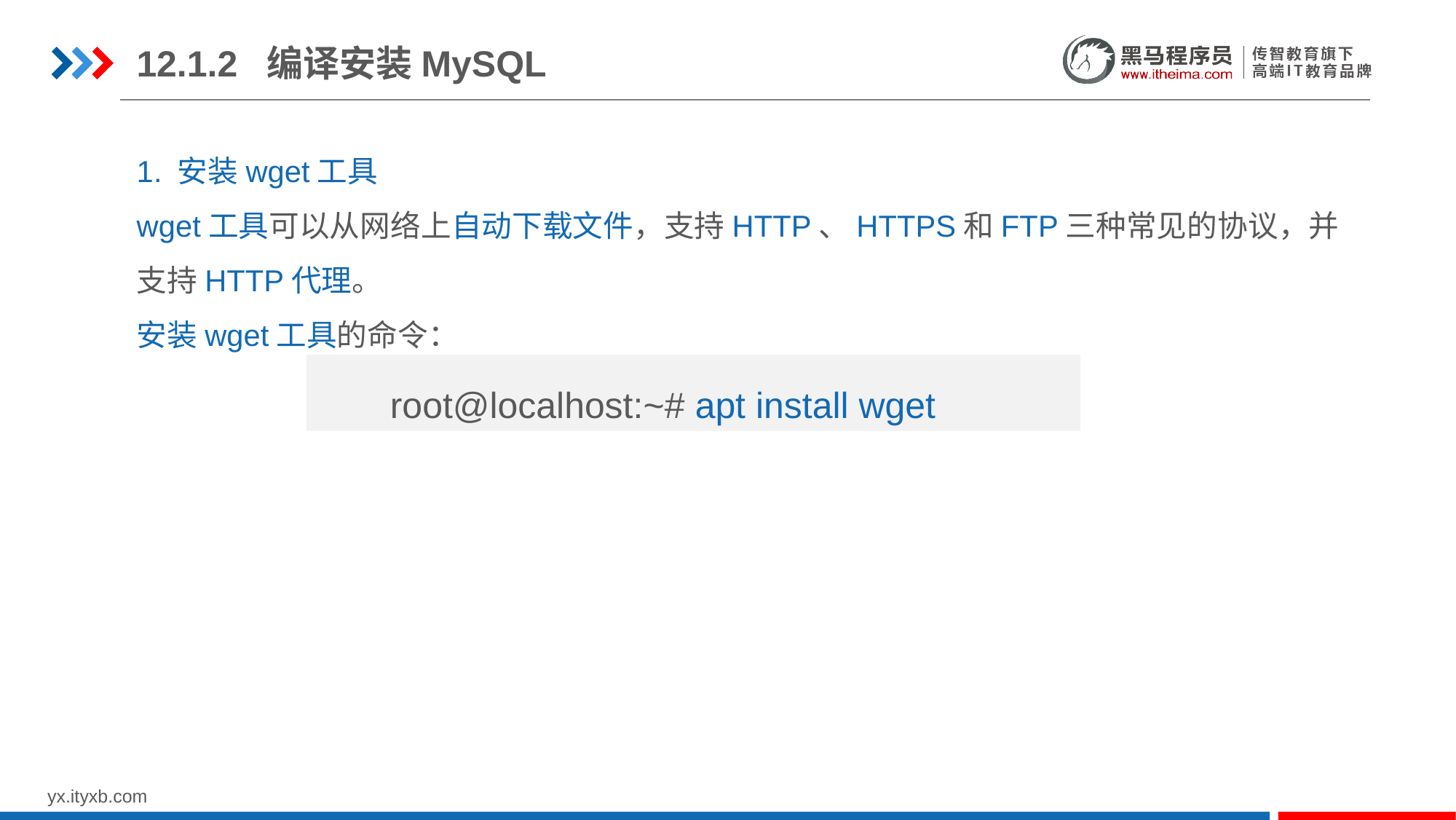

12.1.2  编译安装MySQL
1. 安装wget工具
wget工具可以从网络上自动下载文件，支持HTTP、HTTPS和FTP三种常见的协议，并支持HTTP代理。
安装wget工具的命令：
root@localhost:~# apt install wget